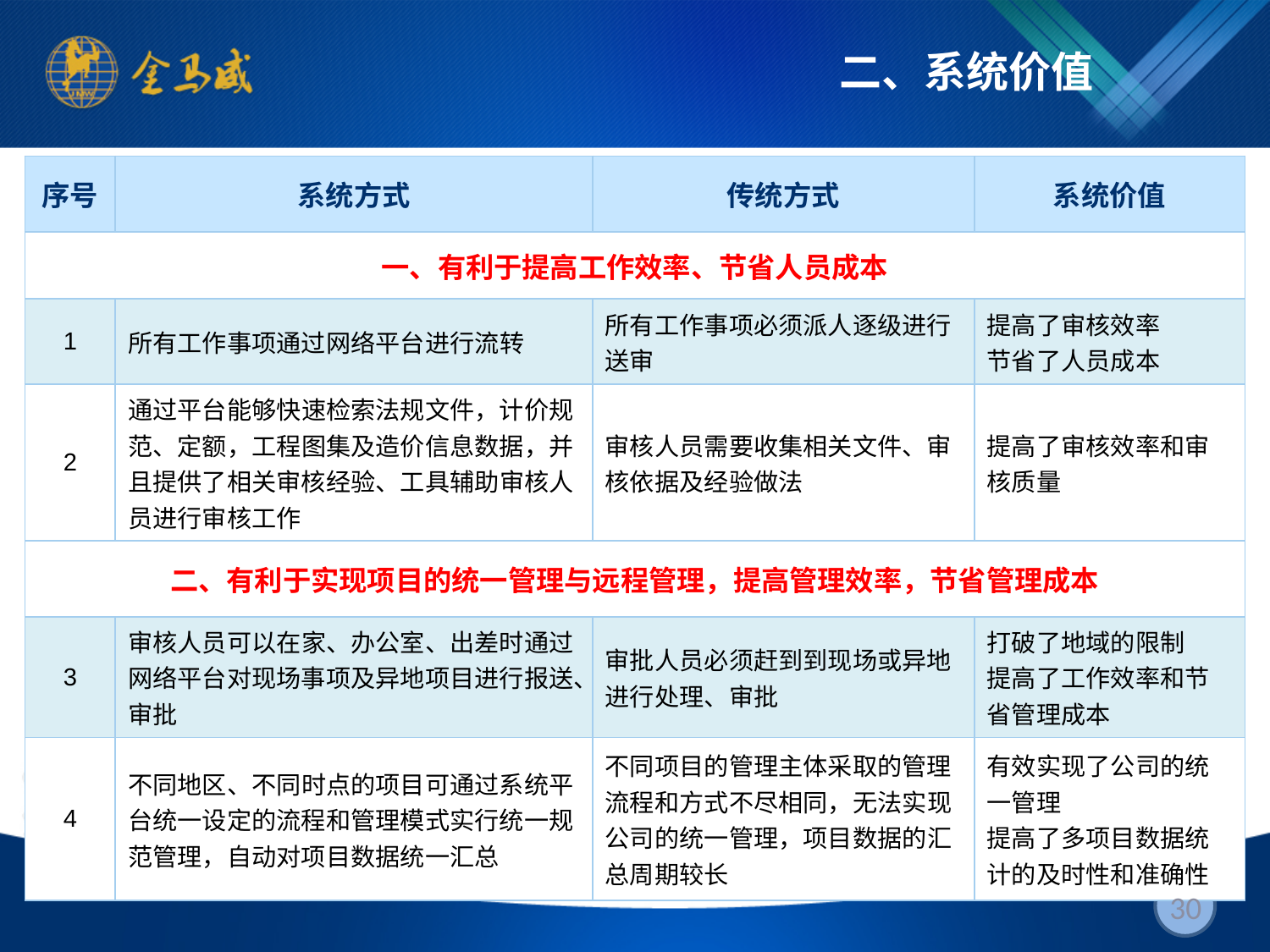

# 二、系统价值
| 序号 | 系统方式 | 传统方式 | 系统价值 |
| --- | --- | --- | --- |
| 一、有利于提高工作效率、节省人员成本 |  |  |  |
| 1 | 所有工作事项通过网络平台进行流转 | 所有工作事项必须派人逐级进行送审 | 提高了审核效率 节省了人员成本 |
| 2 | 通过平台能够快速检索法规文件，计价规范、定额，工程图集及造价信息数据，并且提供了相关审核经验、工具辅助审核人员进行审核工作 | 审核人员需要收集相关文件、审核依据及经验做法 | 提高了审核效率和审核质量 |
| 二、有利于实现项目的统一管理与远程管理，提高管理效率，节省管理成本 |  |  |  |
| 3 | 审核人员可以在家、办公室、出差时通过网络平台对现场事项及异地项目进行报送、审批 | 审批人员必须赶到到现场或异地进行处理、审批 | 打破了地域的限制 提高了工作效率和节省管理成本 |
| 4 | 不同地区、不同时点的项目可通过系统平台统一设定的流程和管理模式实行统一规范管理，自动对项目数据统一汇总 | 不同项目的管理主体采取的管理流程和方式不尽相同，无法实现公司的统一管理，项目数据的汇总周期较长 | 有效实现了公司的统一管理 提高了多项目数据统计的及时性和准确性 |
30